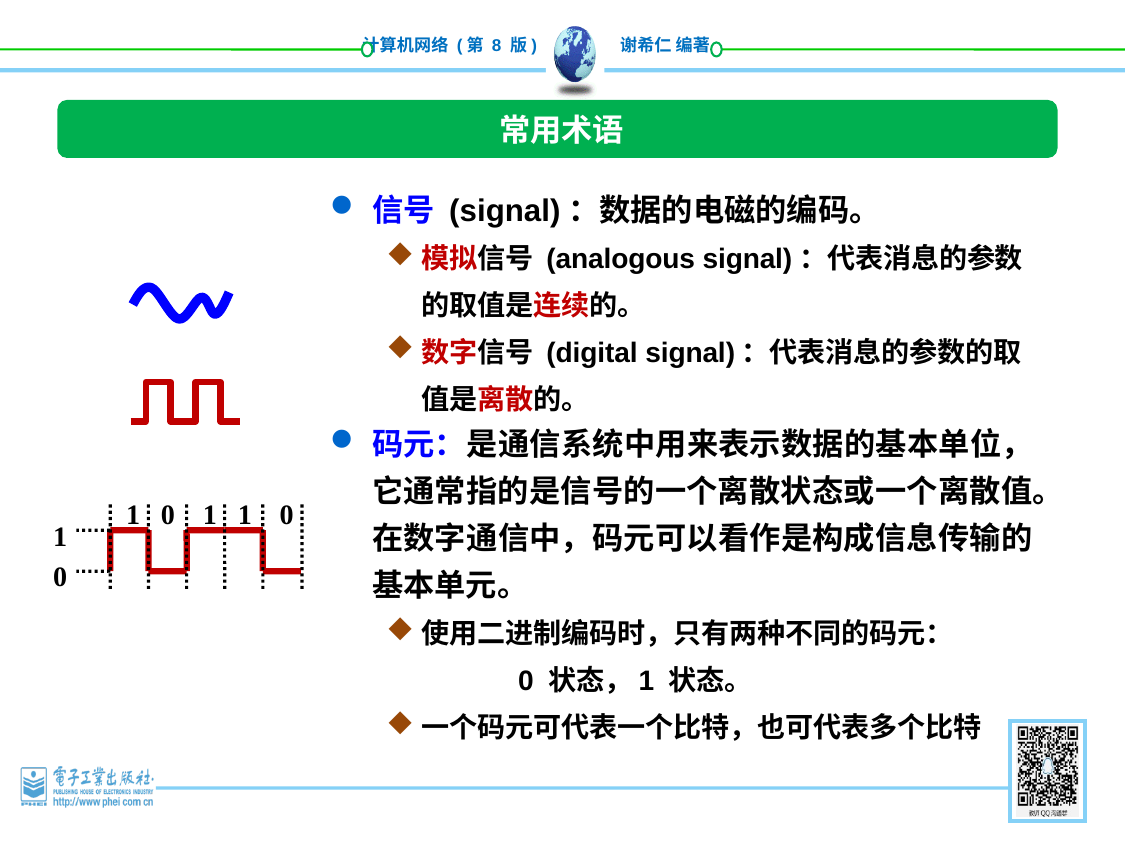

常用术语
信号 (signal)：数据的电磁的编码。
模拟信号 (analogous signal)：代表消息的参数的取值是连续的。
数字信号 (digital signal)：代表消息的参数的取值是离散的。
码元：是通信系统中用来表示数据的基本单位，它通常指的是信号的一个离散状态或一个离散值。在数字通信中，码元可以看作是构成信息传输的基本单元。
使用二进制编码时，只有两种不同的码元：
                 0 状态，1 状态。
一个码元可代表一个比特，也可代表多个比特

1   0    1   1    0

1

0